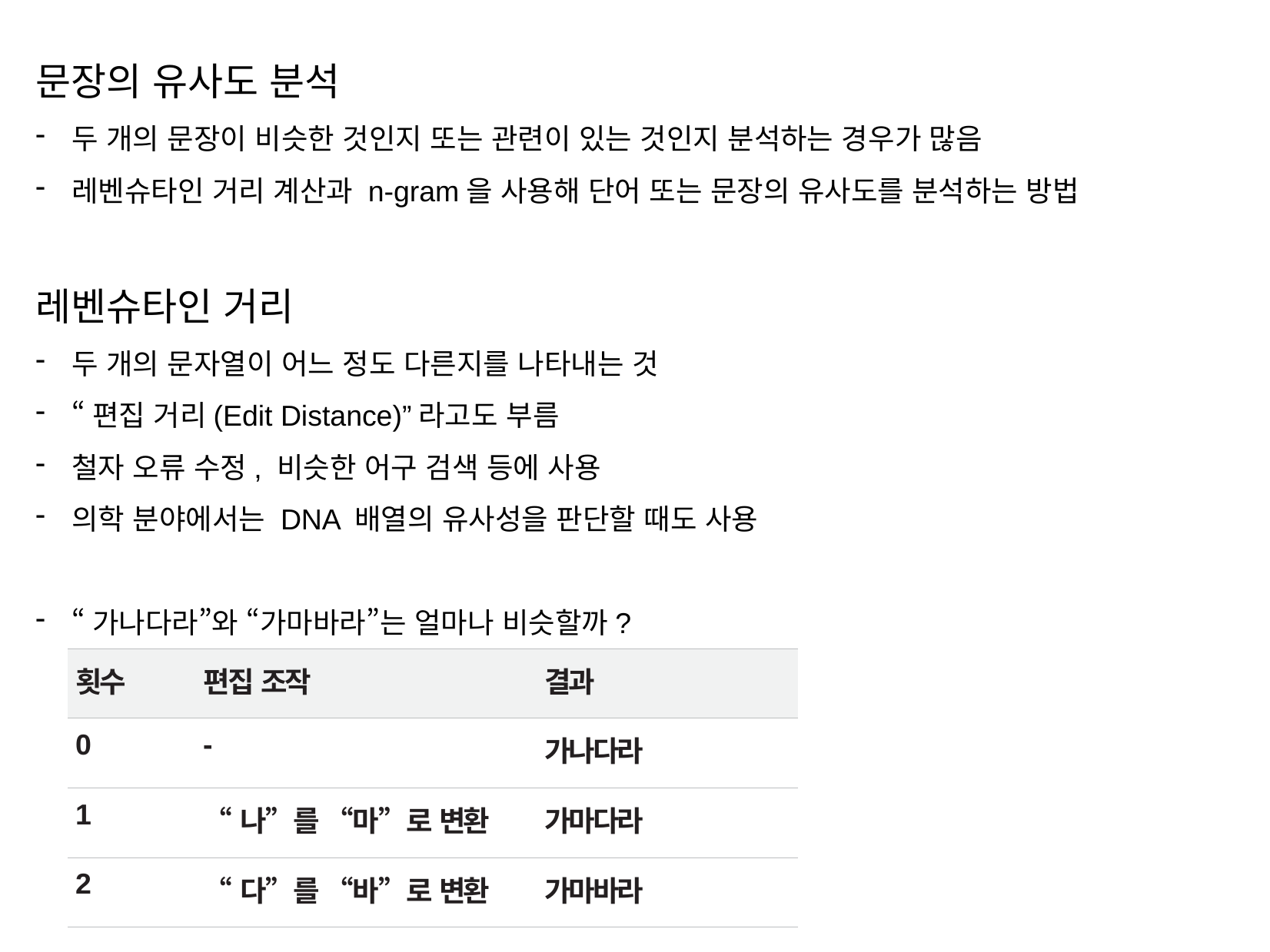

문장의 유사도 분석
두 개의 문장이 비슷한 것인지 또는 관련이 있는 것인지 분석하는 경우가 많음
레벤슈타인 거리 계산과 n-gram을 사용해 단어 또는 문장의 유사도를 분석하는 방법

레벤슈타인 거리
두 개의 문자열이 어느 정도 다른지를 나타내는 것
“편집 거리(Edit Distance)”라고도 부름
철자 오류 수정, 비슷한 어구 검색 등에 사용
의학 분야에서는 DNA 배열의 유사성을 판단할 때도 사용

“가나다라”와 “가마바라”는 얼마나 비슷할까?
| 횟수 | 편집 조작 | 결과 |
| --- | --- | --- |
| 0 | - | 가나다라 |
| 1 | “나”를 “마”로 변환 | 가마다라 |
| 2 | “다”를 “바”로 변환 | 가마바라 |